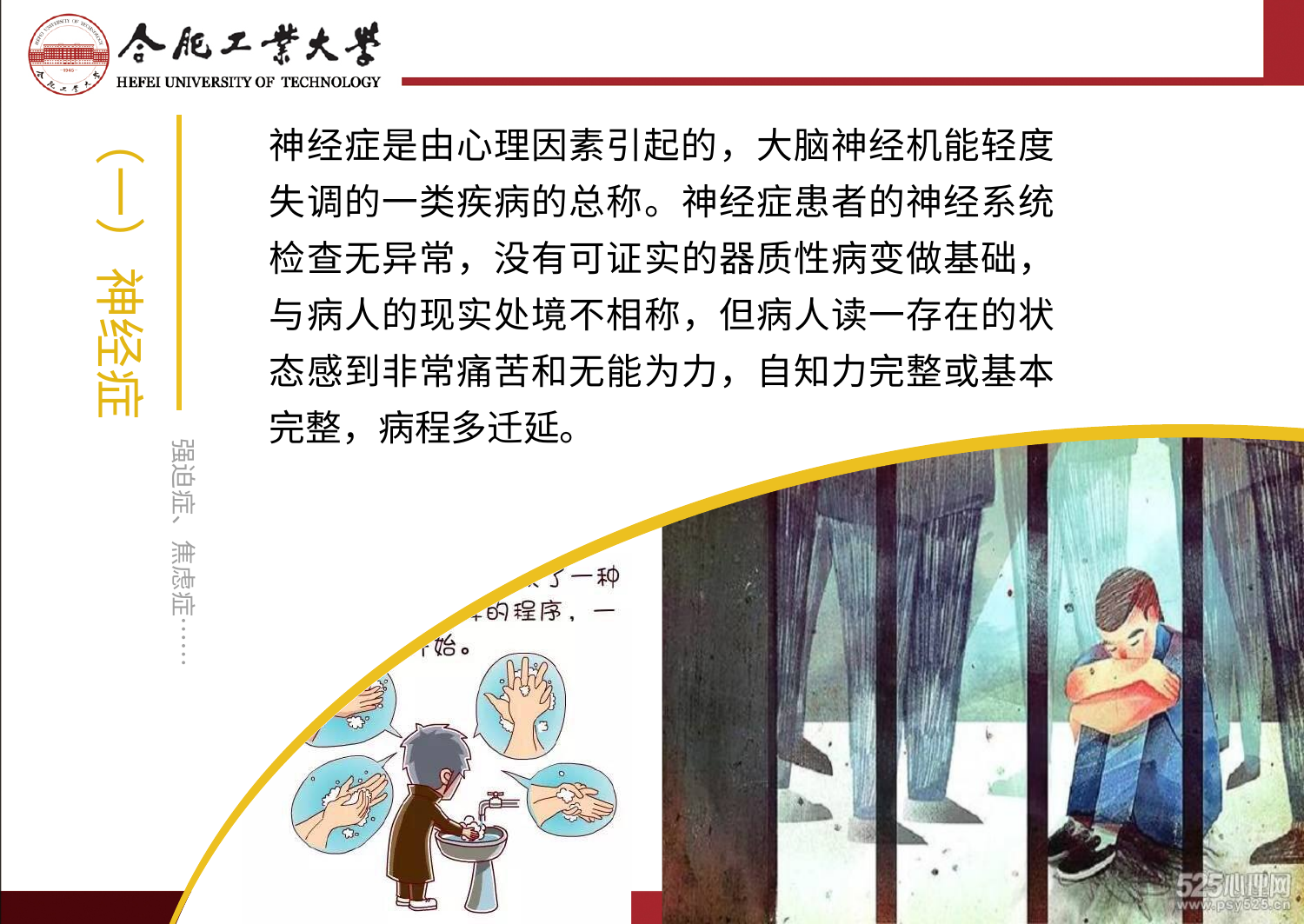

（一）神经症
神经症是由心理因素引起的，大脑神经机能轻度失调的一类疾病的总称。神经症患者的神经系统检查无异常，没有可证实的器质性病变做基础，与病人的现实处境不相称，但病人读一存在的状态感到非常痛苦和无能为力，自知力完整或基本完整，病程多迁延。

强迫症、焦虑症……